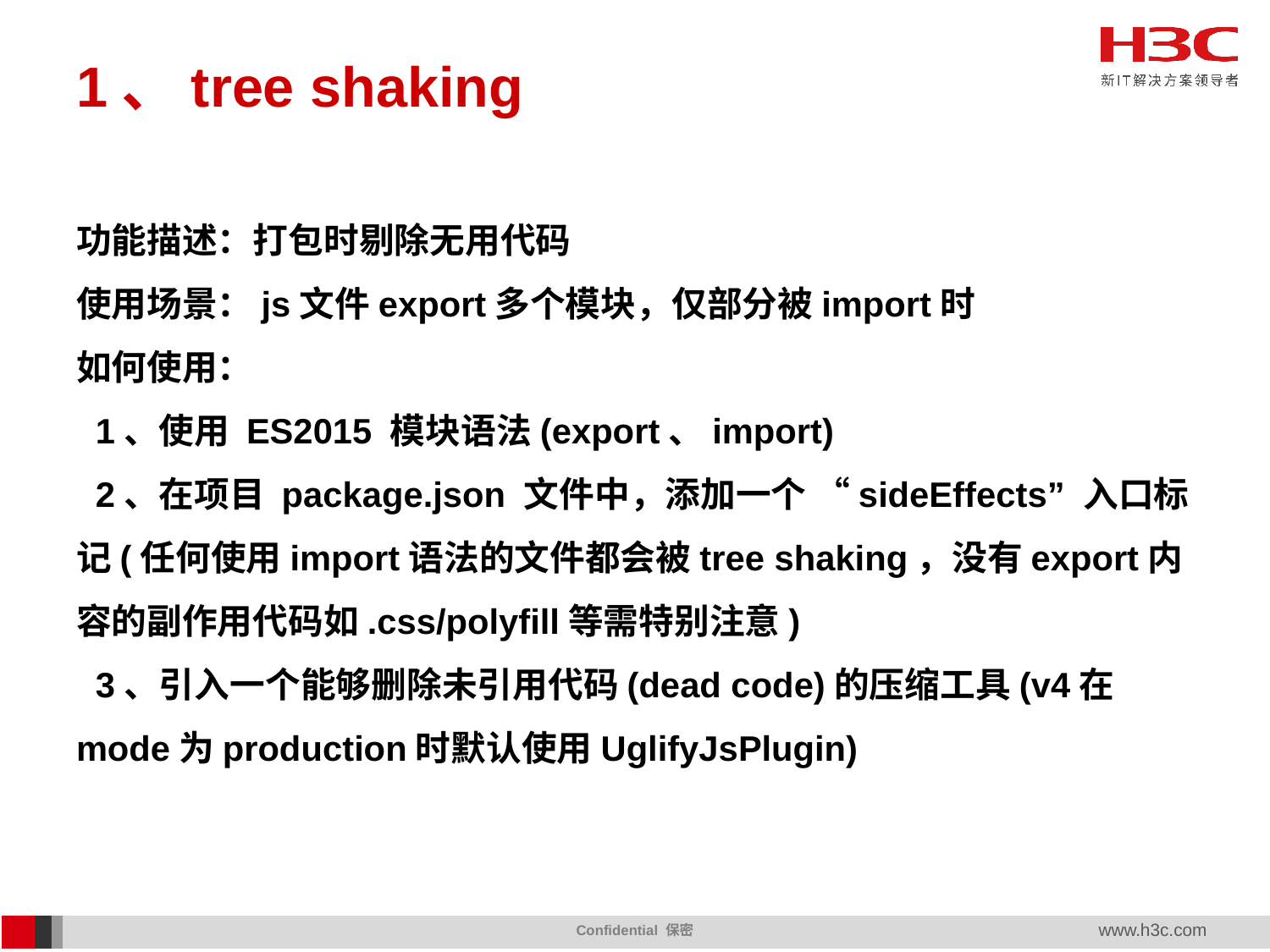

# 1、tree shaking
功能描述：打包时剔除无用代码
使用场景：js文件export多个模块，仅部分被import时
如何使用：
  1、使用 ES2015 模块语法(export、import)
  2、在项目 package.json 文件中，添加一个 “sideEffects” 入口标记(任何使用import语法的文件都会被tree shaking，没有export内容的副作用代码如.css/polyfill等需特别注意)
  3、引入一个能够删除未引用代码(dead code)的压缩工具(v4在mode为production时默认使用UglifyJsPlugin)